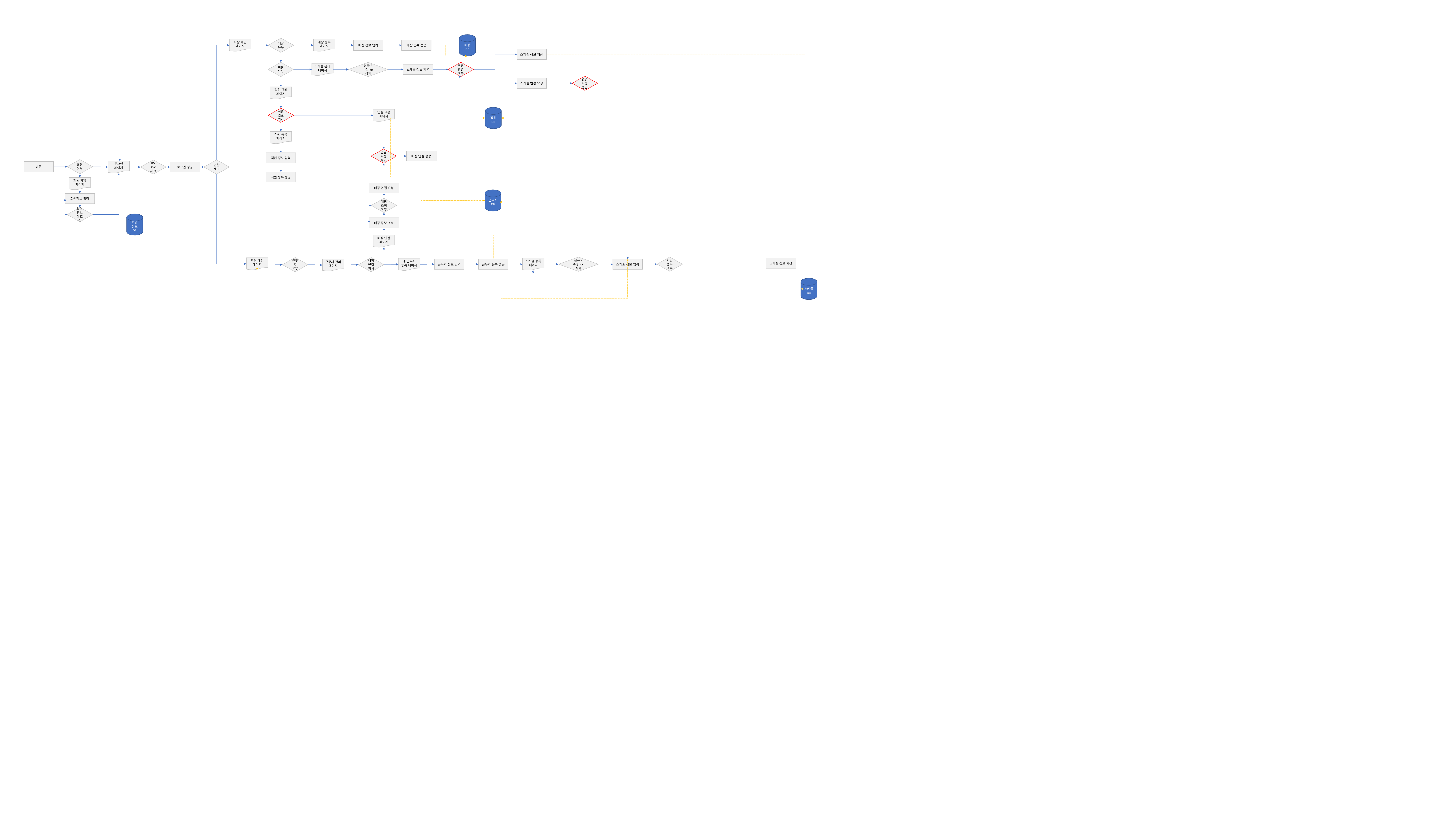

매장 DB
매장 유무
사장 메인 페이지
매장 등록 페이지
매장 정보 입력
매장 등록 성공
스케줄 정보 저장
직원 유무
신규/수정 or
삭제
직원 연결 여부
스케줄 관리 페이지
스케줄 정보 입력
변경
요청 승인
스케줄 변경 요청
직원 관리 페이지
직원 DB
직원 연결 의사
연결 요청 페이지
직원 등록 페이지
연결 요청 승인
매장 연결 성공
직원 정보 입력
회원 여부
ID/PW 체크
권한 체크
로그인 페이지
방문
로그인 성공
직원 등록 성공
회원 가입 페이지
매장 연결 요청
근무지 DB
회원정보 입력
매장 조회 여부
입력 정보 유효성
회원 정보 DB
매장 정보 조회
매장 연결 페이지
신규/수정 or
삭제
시간 중복 여부
근무지 유무
매장
연결 의사
직원 메인 페이지
스케줄 정보 저장
스케줄 등록 페이지
내 근무지 등록 페이지
근무지 관리 페이지
근무지 정보 입력
근무지 등록 성공
스케줄 정보 입력
스케줄 DB